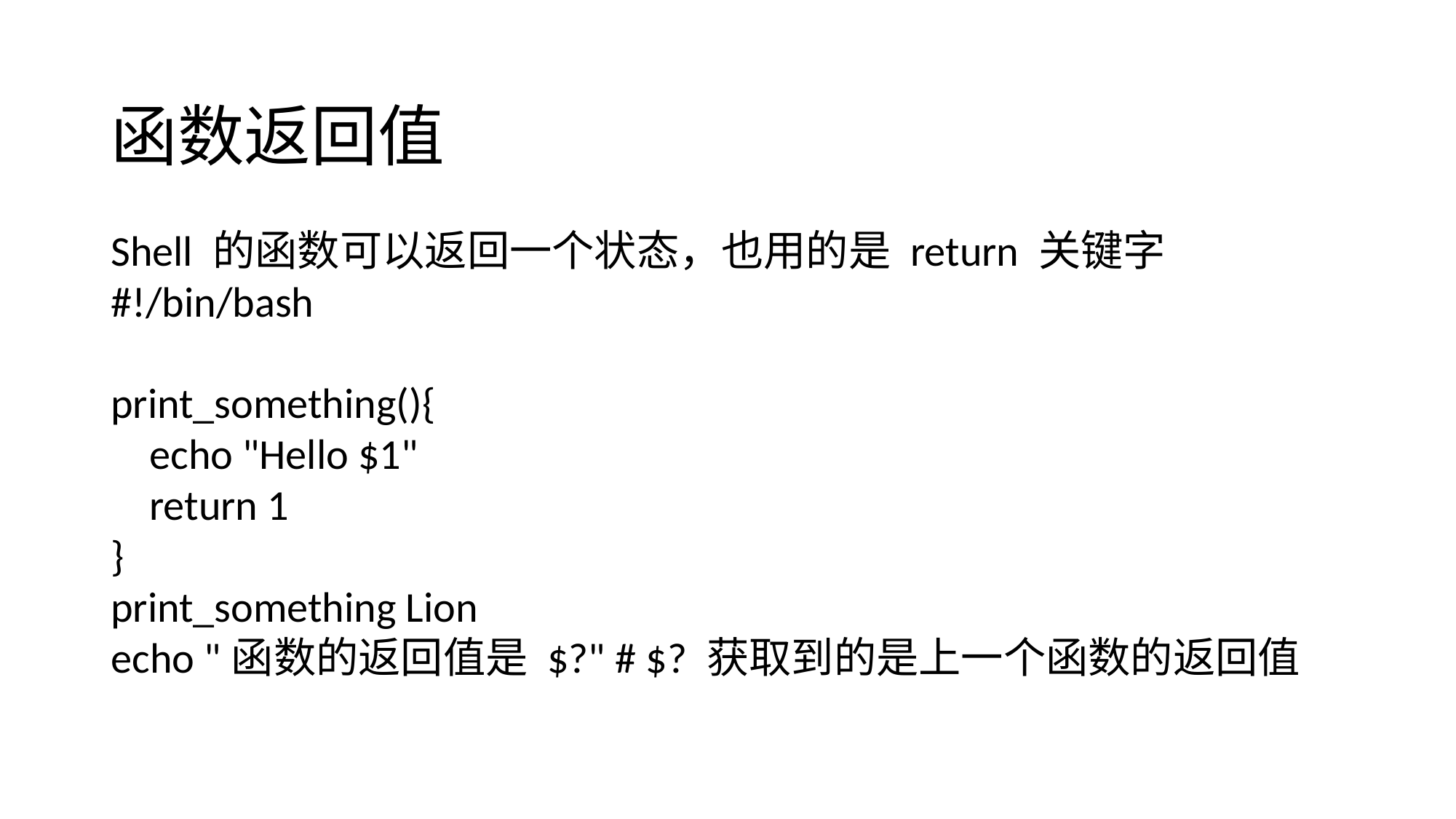

Shell 的函数可以返回一个状态，也用的是 return 关键字
#!/bin/bash

print_something(){
    echo "Hello $1"
    return 1
}
print_something Lion
echo "函数的返回值是 $?" # $? 获取到的是上一个函数的返回值
# 函数返回值